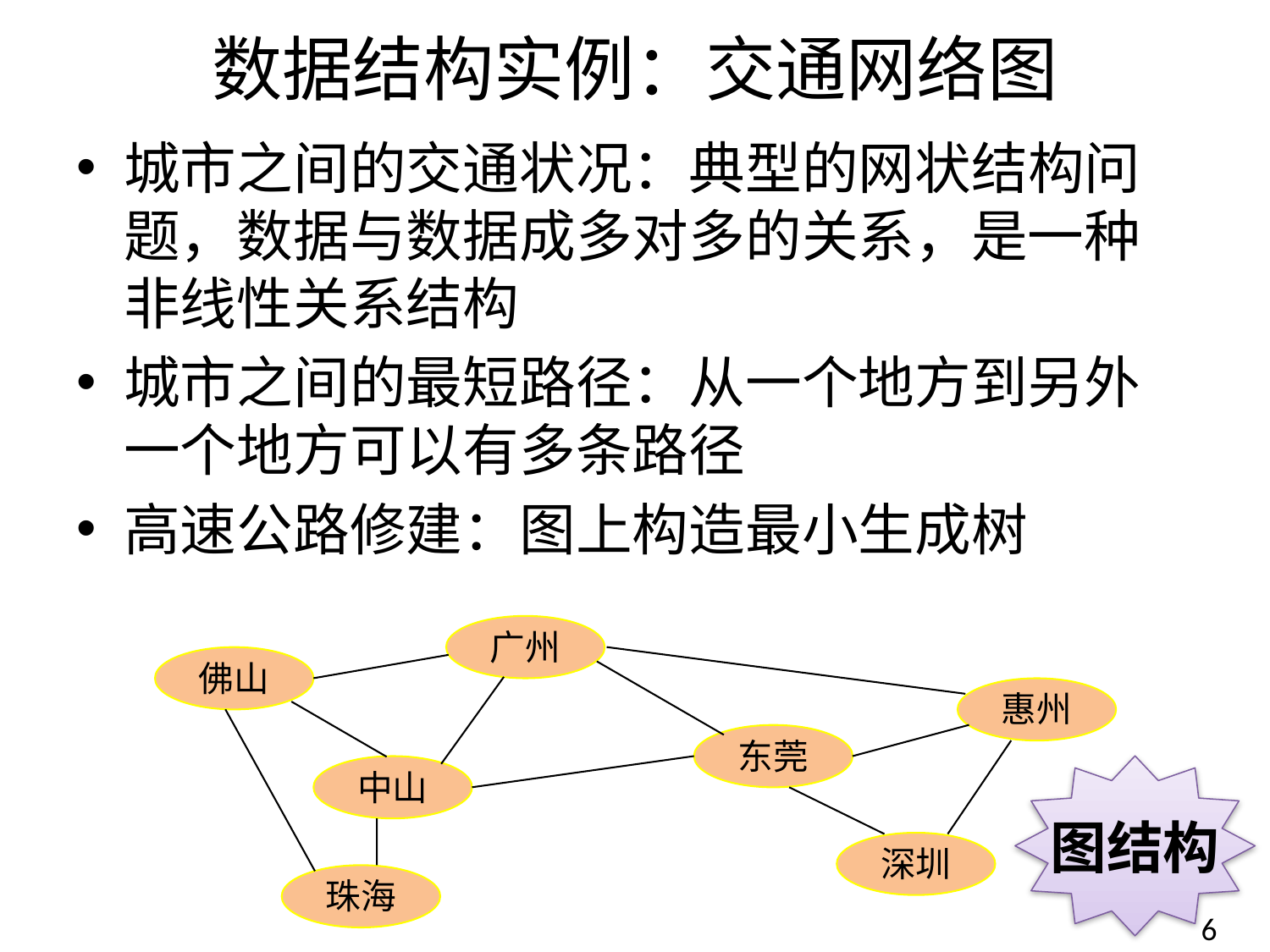

# 数据结构实例：交通网络图
城市之间的交通状况：典型的网状结构问题，数据与数据成多对多的关系，是一种非线性关系结构
城市之间的最短路径：从一个地方到另外一个地方可以有多条路径
高速公路修建：图上构造最小生成树

广州
佛山

惠州

东莞

中山

深圳
珠海

图结构
6